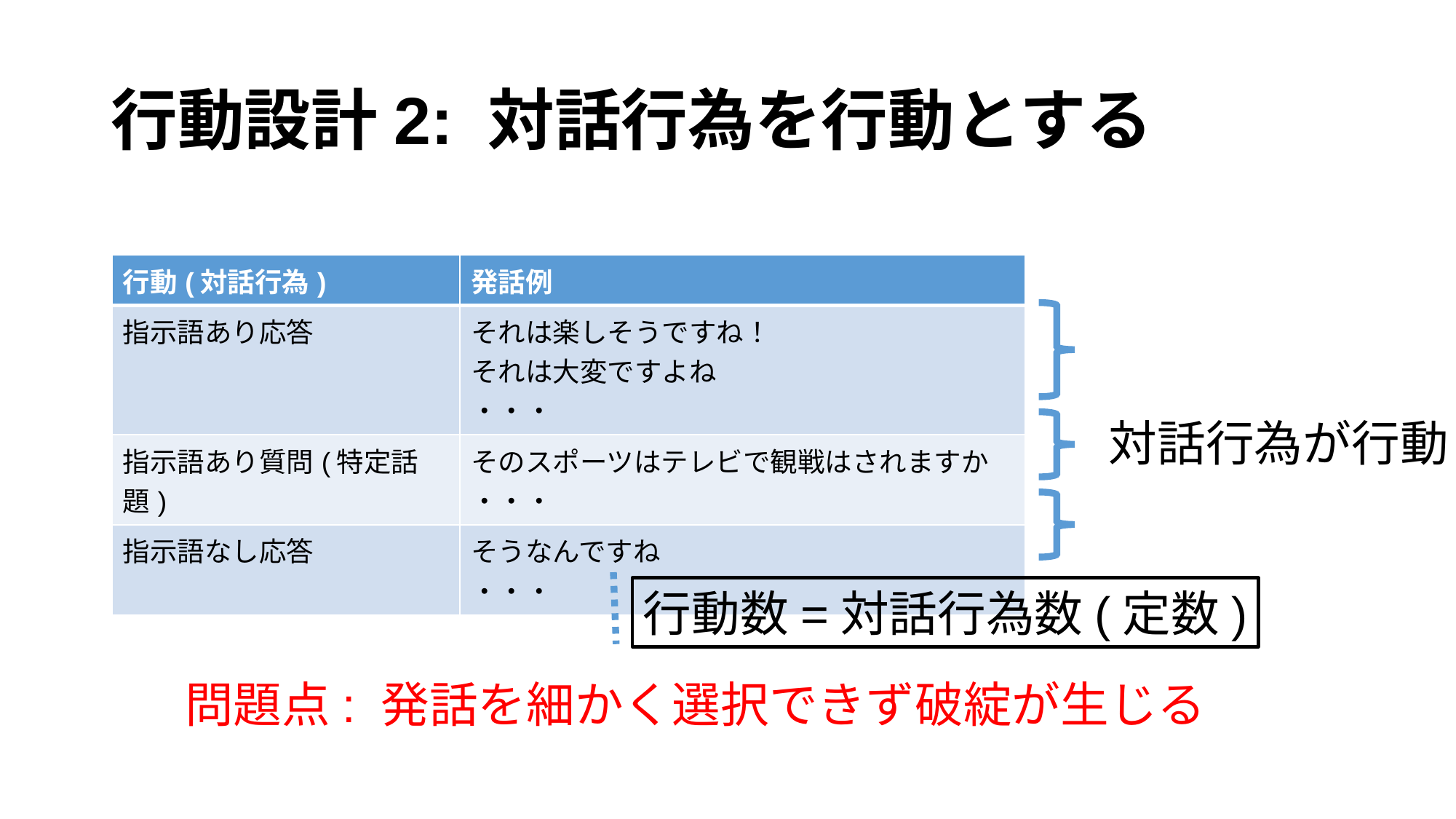

# 行動設計2: 対話行為を行動とする
| 行動(対話行為) | 発話例 |
| --- | --- |
| 指示語あり応答 | それは楽しそうですね！ それは大変ですよね ・・・ |
| 指示語あり質問(特定話題) | そのスポーツはテレビで観戦はされますか ・・・ |
| 指示語なし応答 | そうなんですね ・・・ |

対話行為が行動

行動数=対話行為数(定数)
問題点: 発話を細かく選択できず破綻が生じる